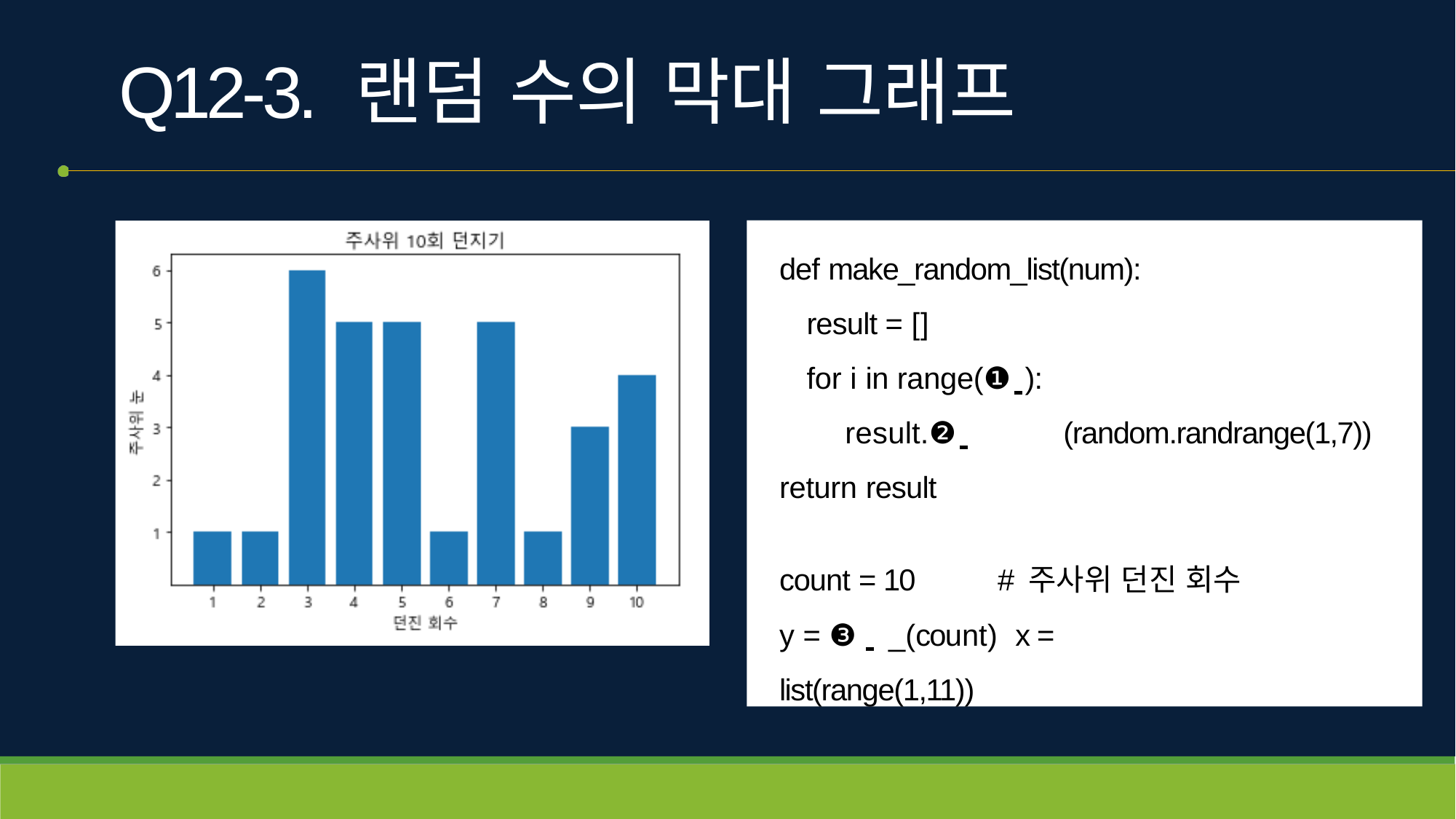

# Q12-3. 랜덤 수의 막대 그래프

def make_random_list(num):
result = []
for i in range(❶ 	):
result.❷ 	(random.randrange(1,7))
return result

count = 10	# 주사위 던진 회수
y = ❸ 	_(count)  x = list(range(1,11))